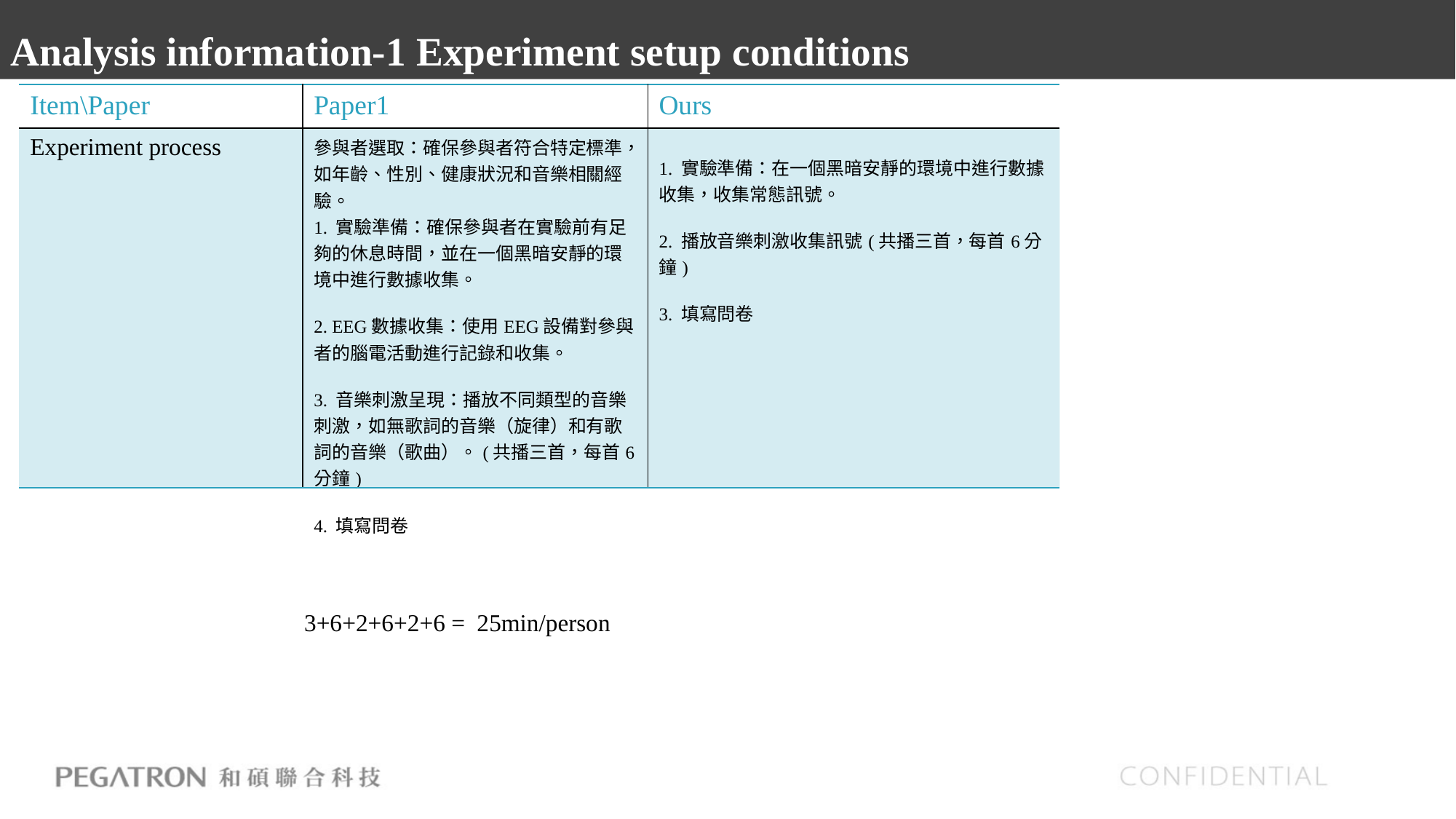

Analysis information-1 Experiment setup conditions
| Item\Paper | Paper1 | Ours |
| --- | --- | --- |
| Experiment process | 參與者選取：確保參與者符合特定標準，如年齡、性別、健康狀況和音樂相關經驗。 1. 實驗準備：確保參與者在實驗前有足夠的休息時間，並在一個黑暗安靜的環境中進行數據收集。 2. EEG數據收集：使用EEG設備對參與者的腦電活動進行記錄和收集。 3. 音樂刺激呈現：播放不同類型的音樂刺激，如無歌詞的音樂（旋律）和有歌詞的音樂（歌曲）。(共播三首，每首6分鐘) 4. 填寫問卷 | 1. 實驗準備：在一個黑暗安靜的環境中進行數據收集，收集常態訊號。 2. 播放音樂刺激收集訊號(共播三首，每首6分鐘) 3. 填寫問卷 |
3+6+2+6+2+6 =  25min/person